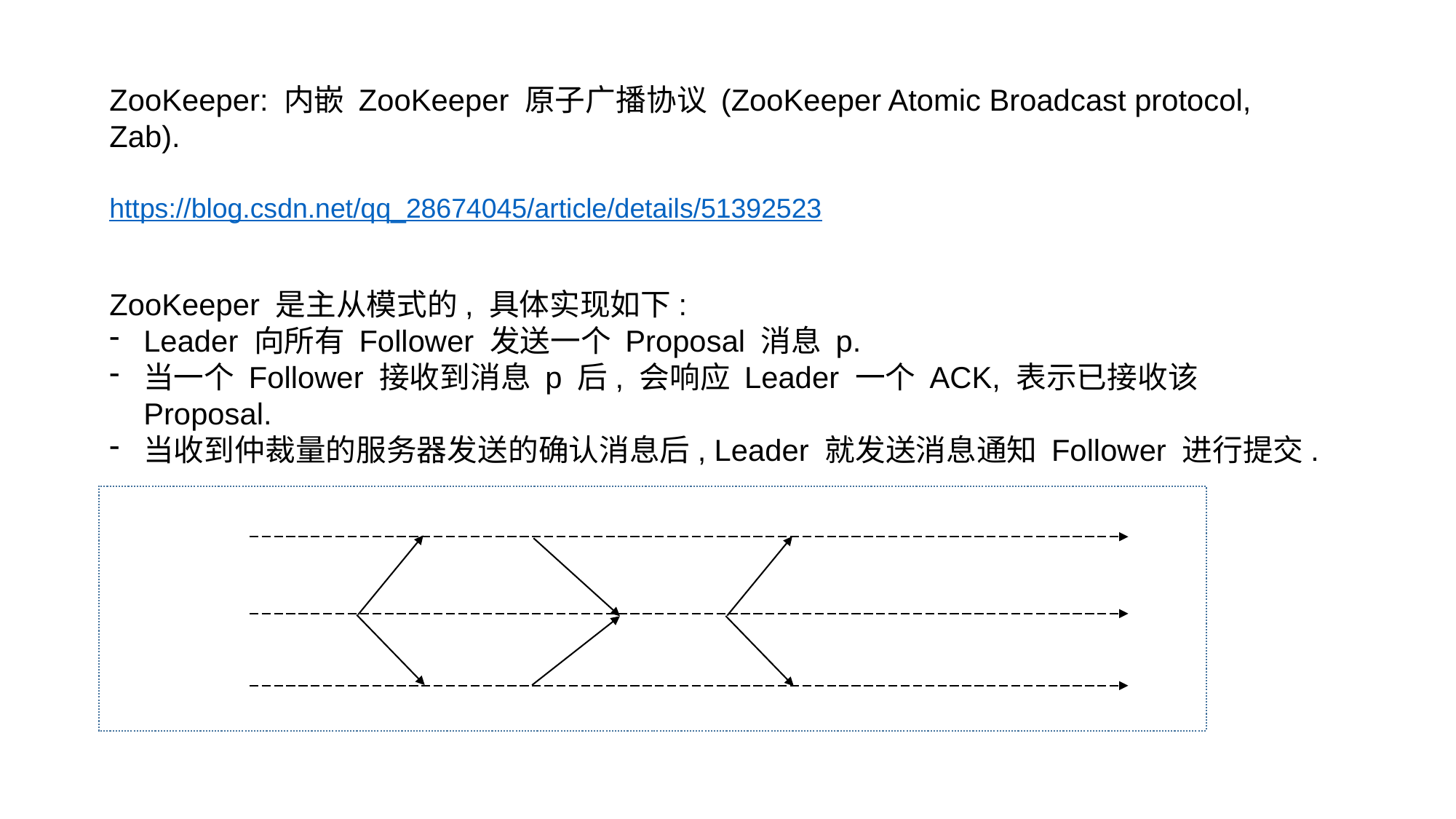

ZooKeeper: 内嵌 ZooKeeper 原子广播协议 (ZooKeeper Atomic Broadcast protocol, Zab).
https://blog.csdn.net/qq_28674045/article/details/51392523
ZooKeeper 是主从模式的, 具体实现如下:
Leader 向所有 Follower 发送一个 Proposal 消息 p.
当一个 Follower 接收到消息 p 后, 会响应 Leader 一个 ACK, 表示已接收该 Proposal.
当收到仲裁量的服务器发送的确认消息后, Leader 就发送消息通知 Follower 进行提交.